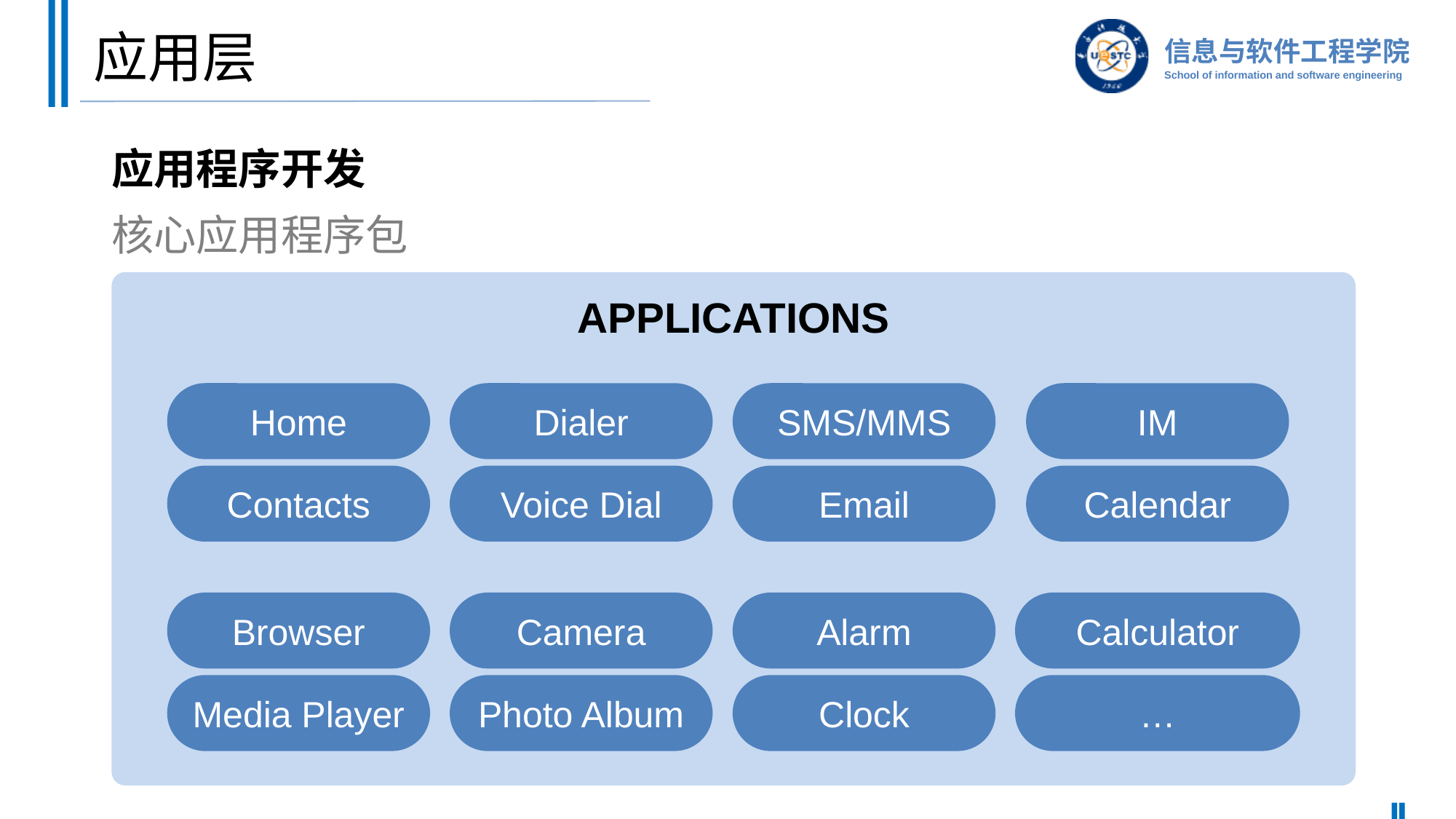

# 应用层
应用程序开发
核心应用程序包

APPLICATIONS
Home
Dialer
SMS/MMS
IM
Contacts
Voice Dial
Email
Calendar
Browser
Camera
Alarm
Calculator
Media Player
Photo Album
Clock
…